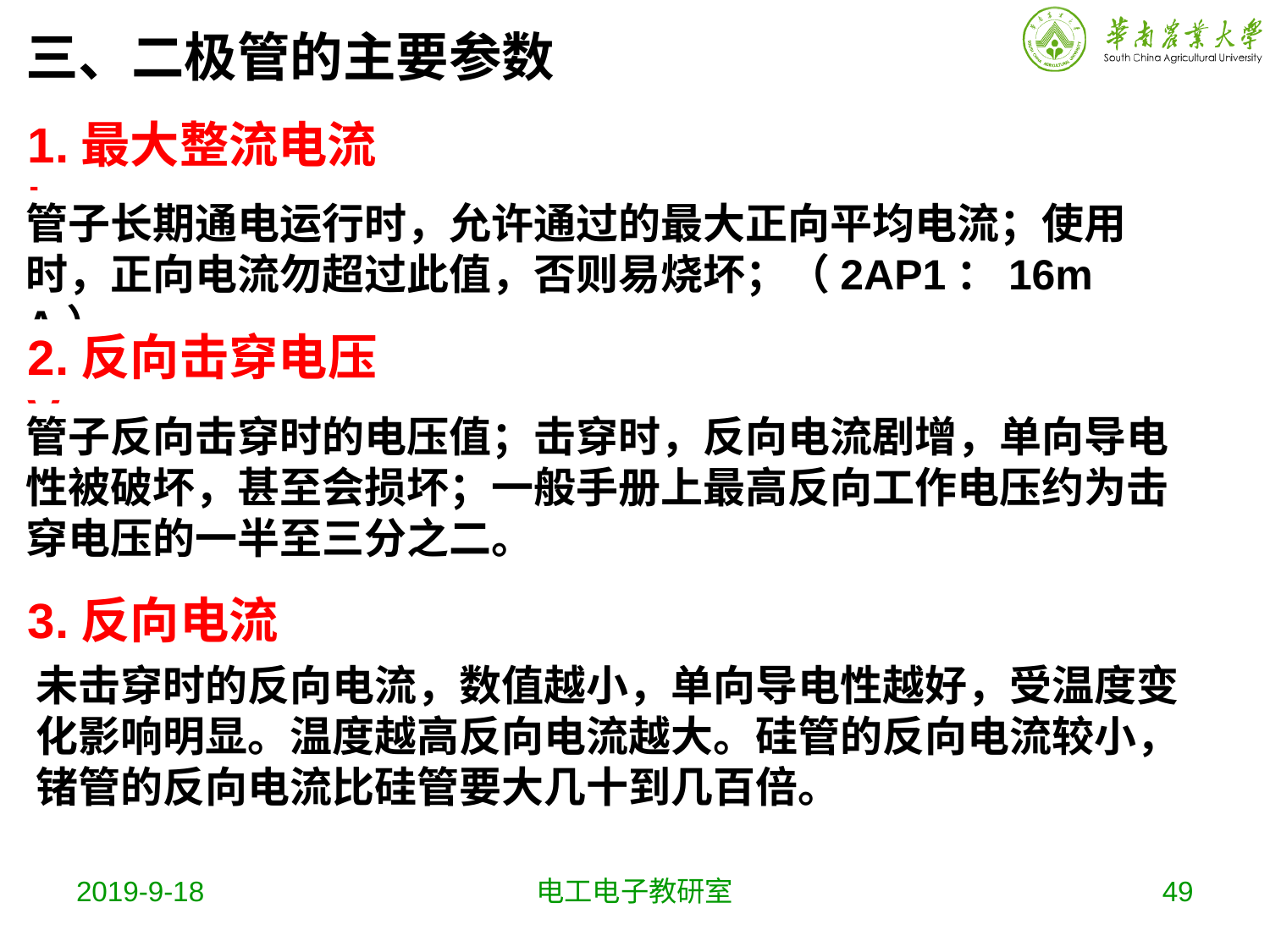

三、二极管的主要参数
1.最大整流电流IF
管子长期通电运行时，允许通过的最大正向平均电流；使用时，正向电流勿超过此值，否则易烧坏；（2AP1：16mA）。
2.反向击穿电压VBR
管子反向击穿时的电压值；击穿时，反向电流剧增，单向导电性被破坏，甚至会损坏；一般手册上最高反向工作电压约为击穿电压的一半至三分之二。
3.反向电流IR
未击穿时的反向电流，数值越小，单向导电性越好，受温度变化影响明显。温度越高反向电流越大。硅管的反向电流较小，锗管的反向电流比硅管要大几十到几百倍。
2019-9-18
电工电子教研室
49